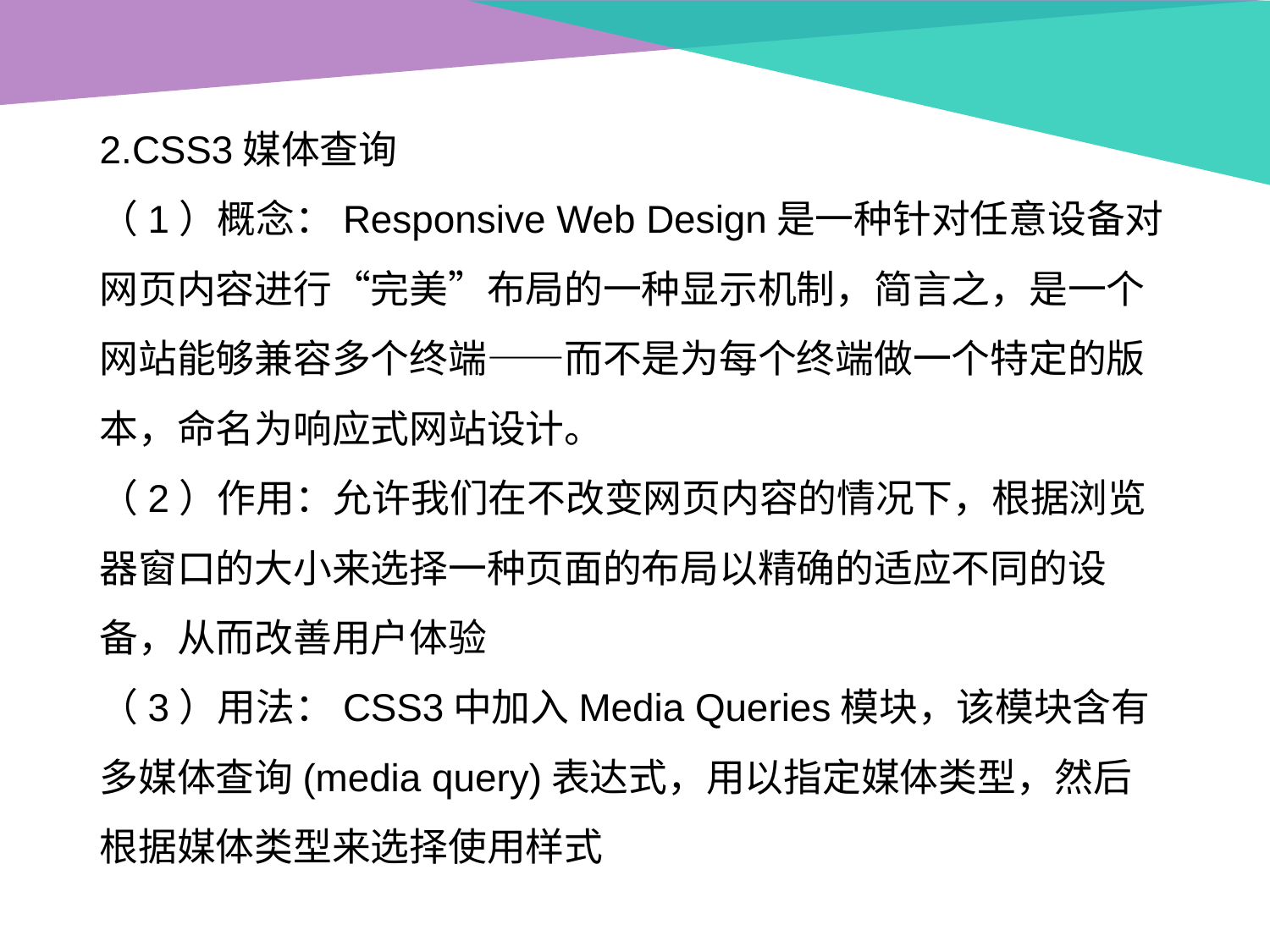

2.CSS3媒体查询
（1）概念：Responsive Web Design是一种针对任意设备对网页内容进行“完美”布局的一种显示机制，简言之，是一个网站能够兼容多个终端——而不是为每个终端做一个特定的版本，命名为响应式网站设计。
（2）作用：允许我们在不改变网页内容的情况下，根据浏览器窗口的大小来选择一种页面的布局以精确的适应不同的设备，从而改善用户体验
（3）用法：CSS3中加入Media Queries模块，该模块含有多媒体查询(media query)表达式，用以指定媒体类型，然后根据媒体类型来选择使用样式